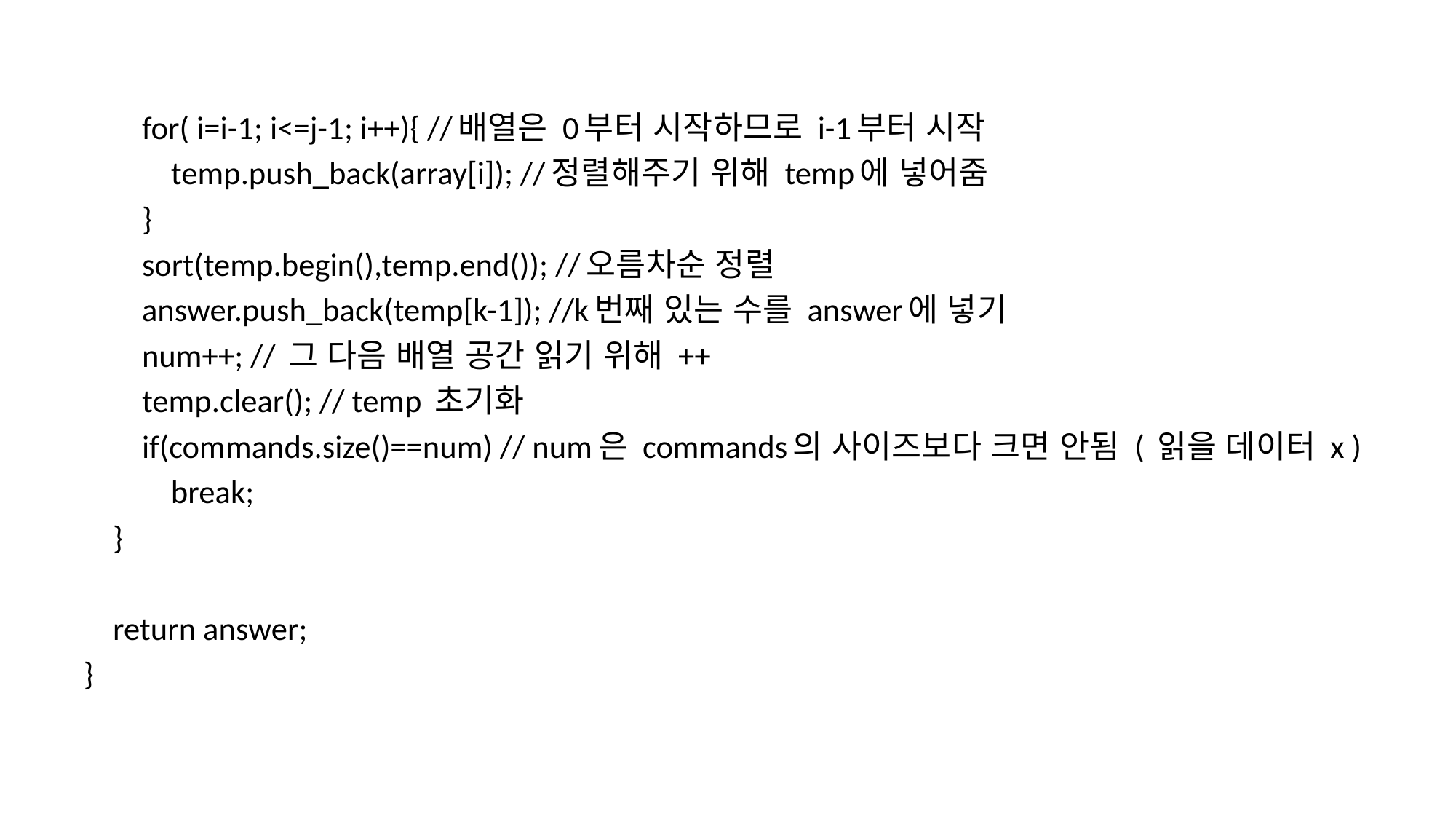

for( i=i-1; i<=j-1; i++){ //배열은 0부터 시작하므로 i-1부터 시작
            temp.push_back(array[i]); //정렬해주기 위해 temp에 넣어줌
        }
        sort(temp.begin(),temp.end()); //오름차순 정렬
        answer.push_back(temp[k-1]); //k번째 있는 수를 answer에 넣기
        num++; // 그 다음 배열 공간 읽기 위해 ++
        temp.clear(); // temp 초기화
        if(commands.size()==num) // num은 commands의 사이즈보다 크면 안됨 ( 읽을 데이터 x )
            break;
    }

    return answer;
}